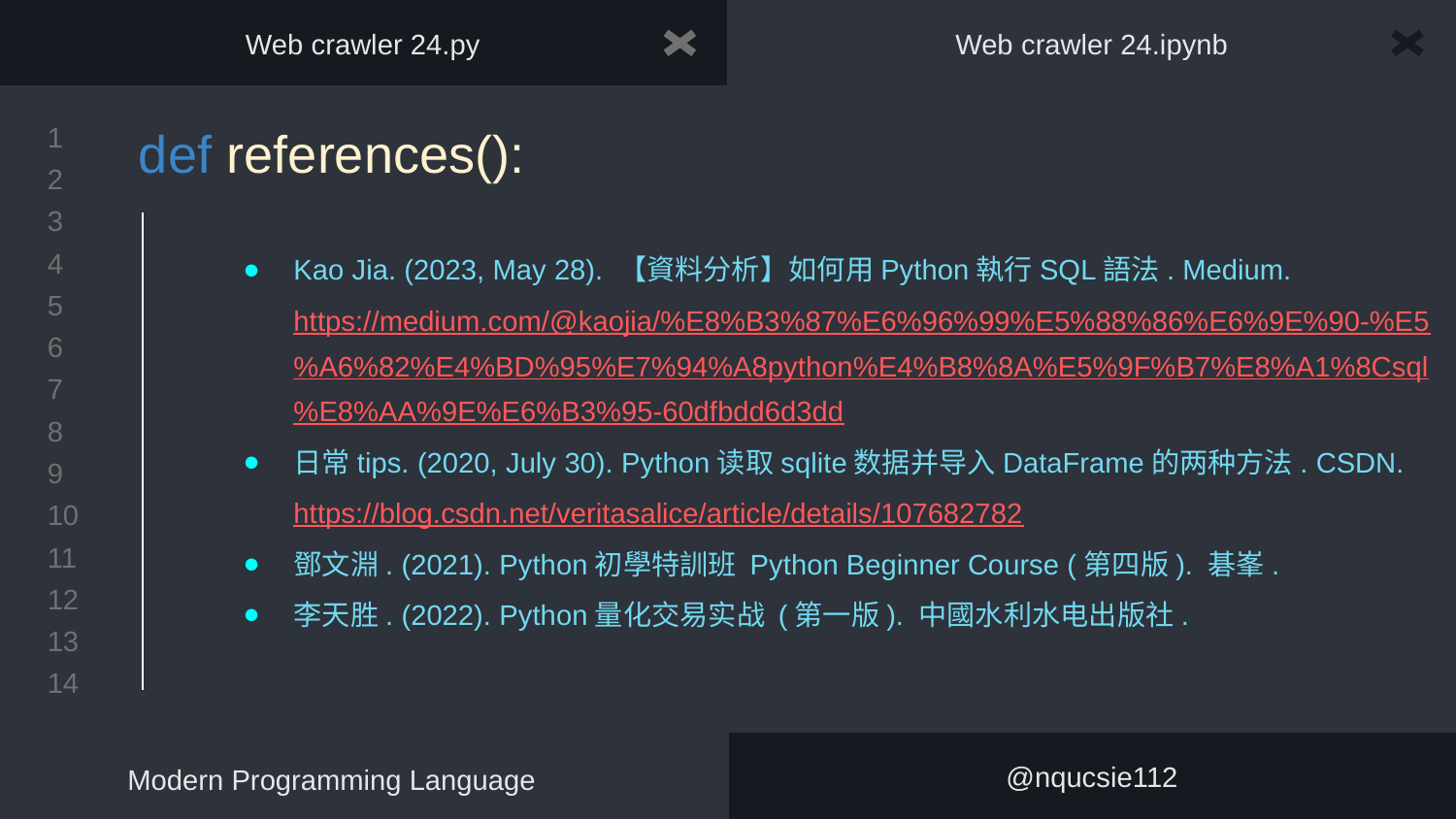

Web crawler 24.py
Web crawler 24.ipynb

# def references():
Kao Jia. (2023, May 28). 【資料分析】如何用Python執行SQL語法. Medium. https://medium.com/@kaojia/%E8%B3%87%E6%96%99%E5%88%86%E6%9E%90-%E5%A6%82%E4%BD%95%E7%94%A8python%E4%B8%8A%E5%9F%B7%E8%A1%8Csql%E8%AA%9E%E6%B3%95-60dfbdd6d3dd
日常tips. (2020, July 30). Python读取sqlite数据并导入DataFrame的两种方法. CSDN. https://blog.csdn.net/veritasalice/article/details/107682782
鄧文淵. (2021). Python初學特訓班 Python Beginner Course (第四版). 碁峯.
李天胜. (2022). Python量化交易实战 (第一版). 中國水利水电出版社.
Modern Programming Language
@nqucsie112